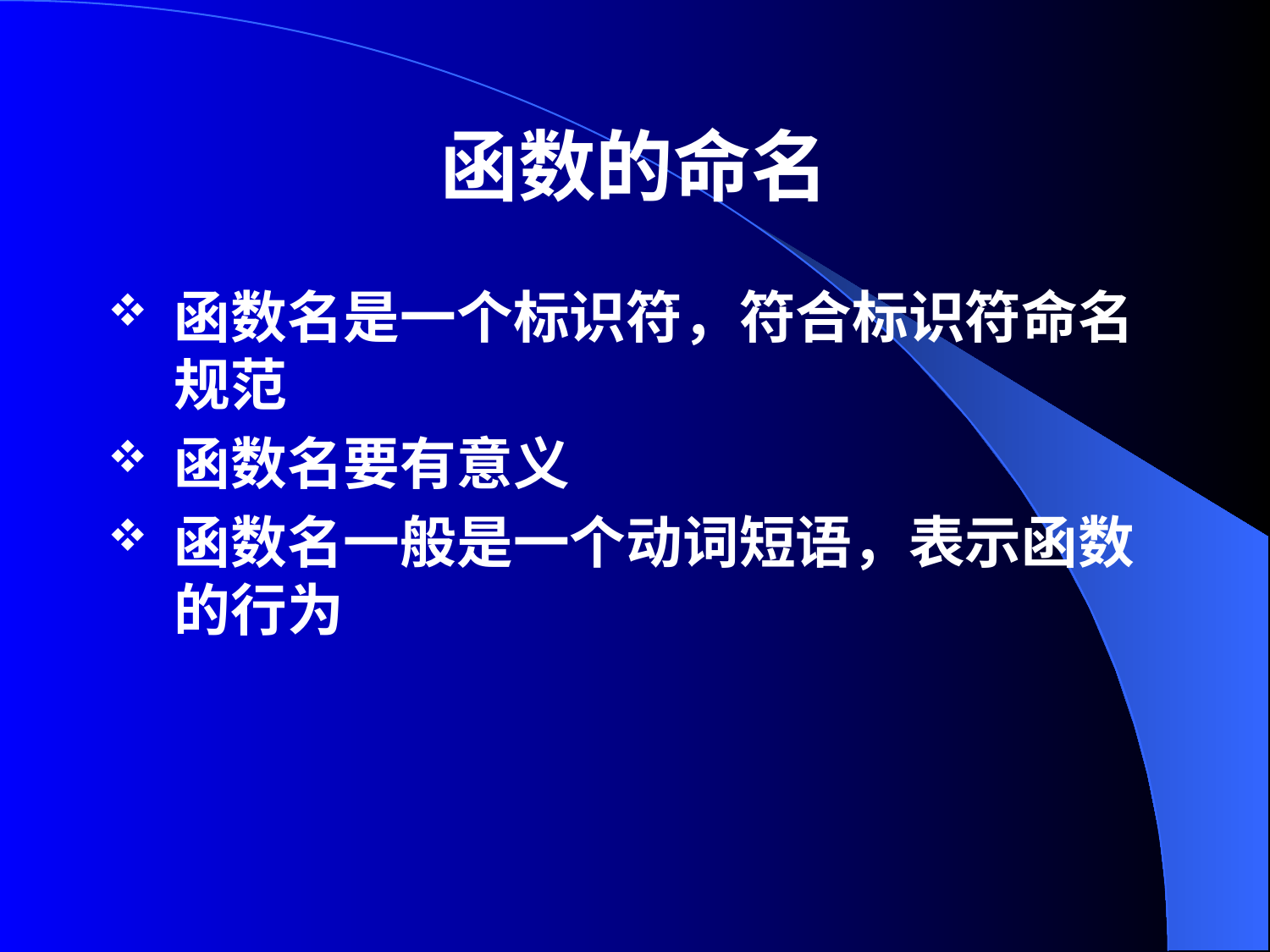

# 函数的命名
函数名是一个标识符，符合标识符命名规范
函数名要有意义
函数名一般是一个动词短语，表示函数的行为